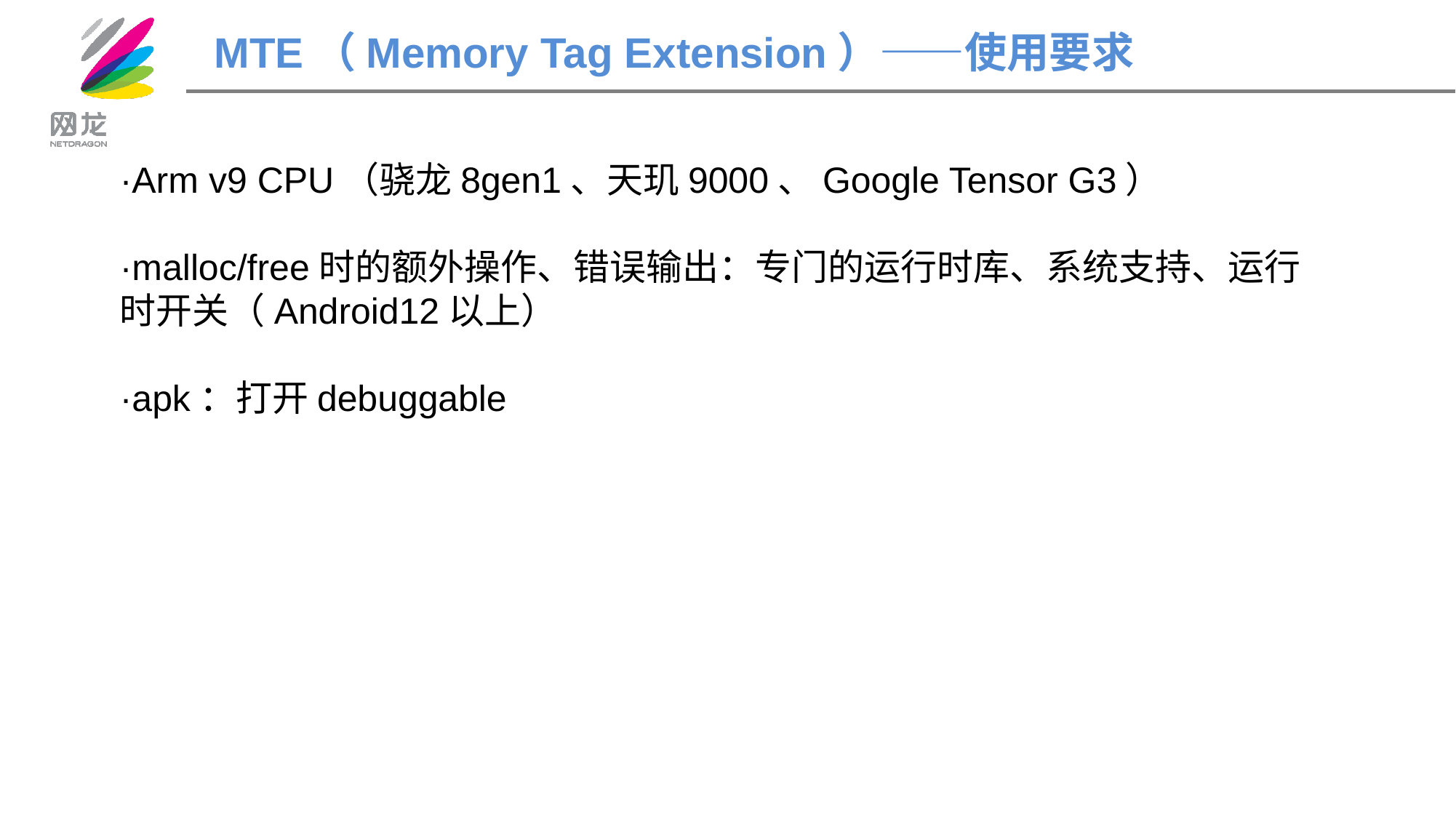

MTE（Memory Tag Extension）——使用要求
·Arm v9 CPU（骁龙8gen1、天玑9000、Google Tensor G3）

·malloc/free时的额外操作、错误输出：专门的运行时库、系统支持、运行时开关（Android12以上）

·apk：打开debuggable